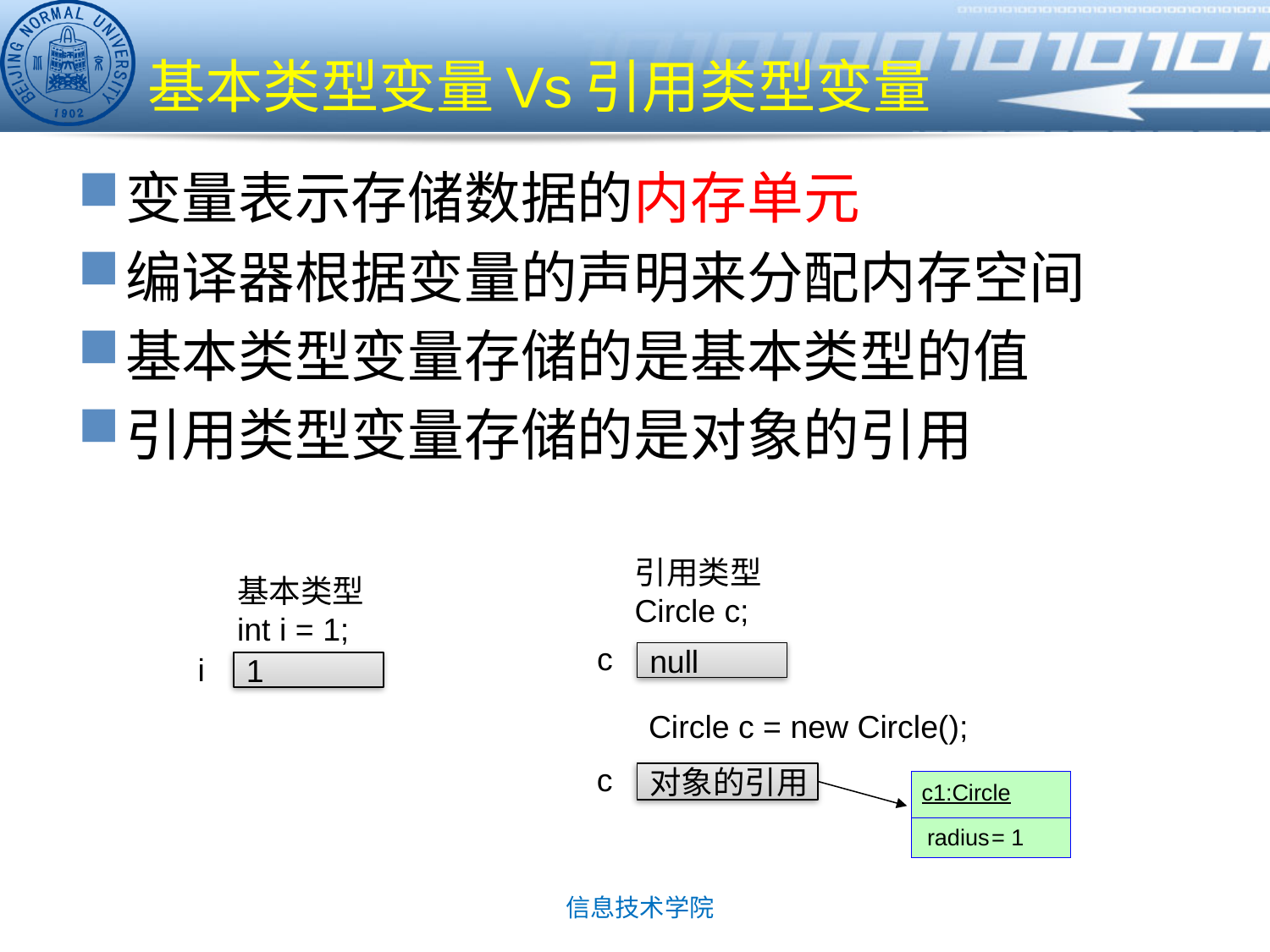

# 基本类型变量Vs引用类型变量
变量表示存储数据的内存单元
编译器根据变量的声明来分配内存空间
基本类型变量存储的是基本类型的值
引用类型变量存储的是对象的引用
引用类型
Circle c;
基本类型
int i = 1;
i
1
c
null
Circle c = new Circle();
c
对象的引用

c1:Circle

radius
 = 1
15